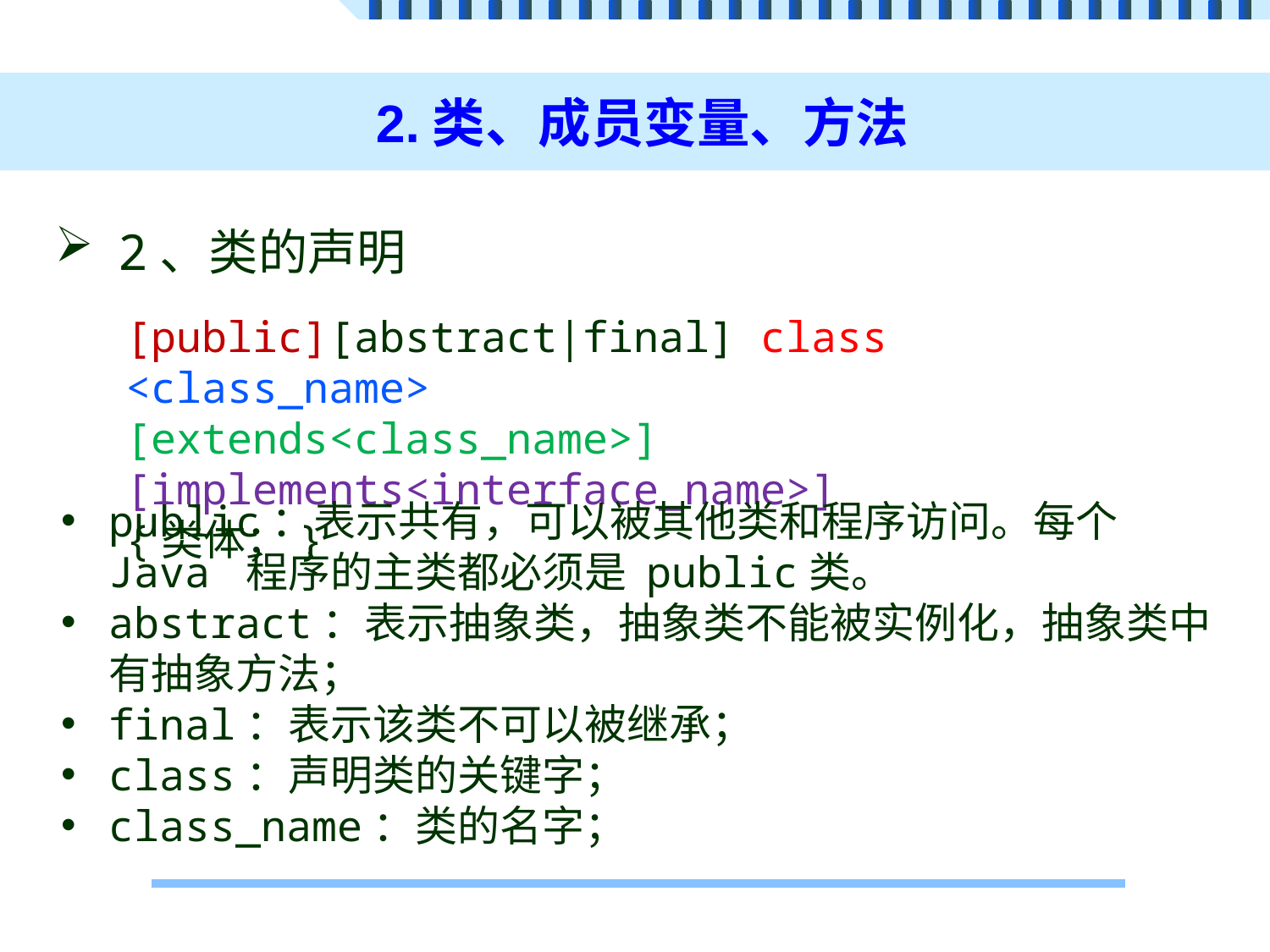

# 2.类、成员变量、方法
2、类的声明
[public][abstract|final] class <class_name>
[extends<class_name>][implements<interface_name>]
{类体；}
public：表示共有，可以被其他类和程序访问。每个 Java 程序的主类都必须是 public类。
abstract：表示抽象类，抽象类不能被实例化，抽象类中有抽象方法；
final：表示该类不可以被继承；
class：声明类的关键字；
class_name：类的名字；